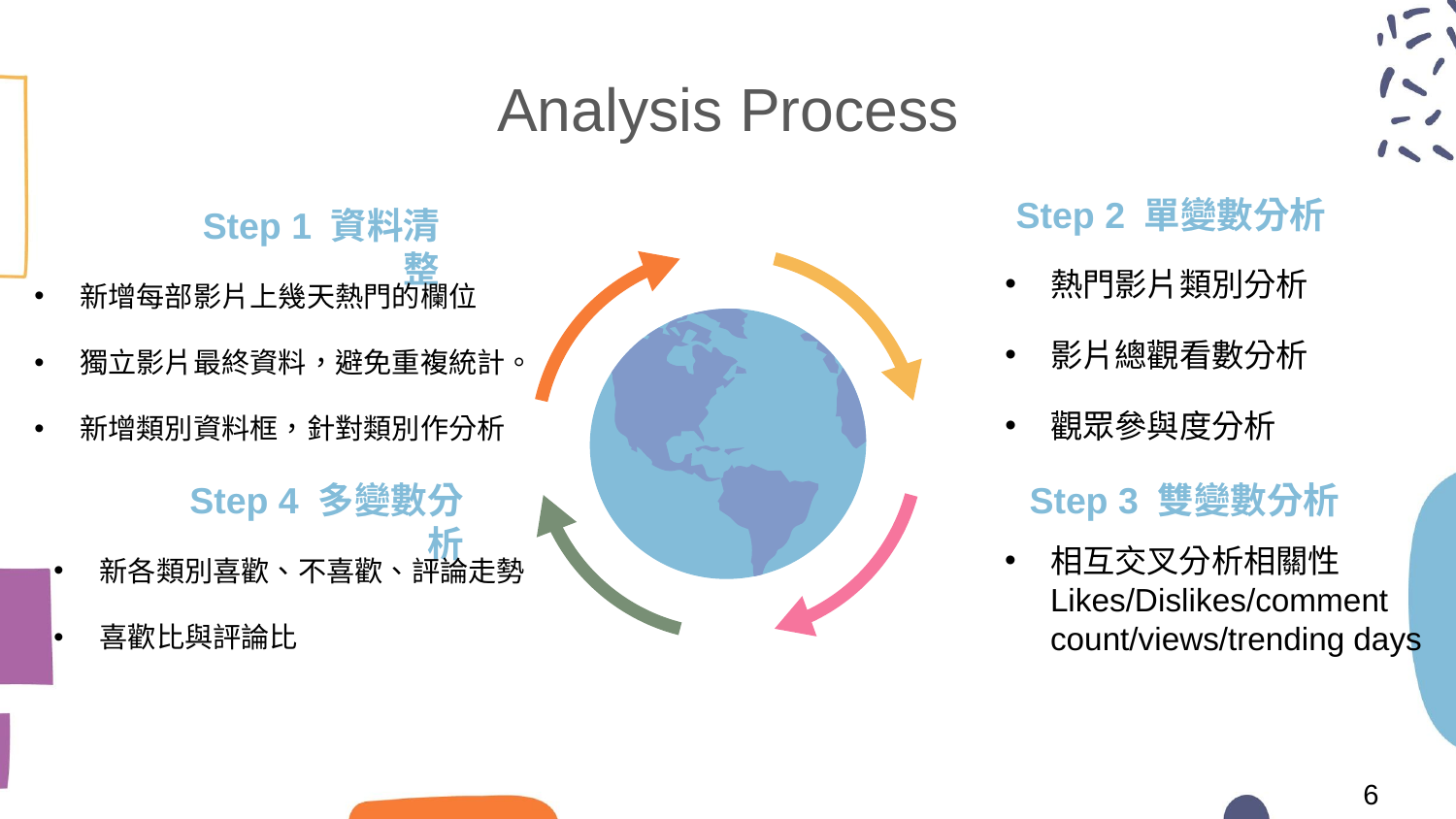

# Analysis Process
Step 2 單變數分析
Step 1 資料清整
熱門影片類別分析
影片總觀看數分析
觀眾參與度分析

新增每部影片上幾天熱門的欄位
獨立影片最終資料，避免重複統計。
新增類別資料框，針對類別作分析
Step 4 多變數分析
Step 3 雙變數分析
相互交叉分析相關性Likes/Dislikes/comment count/views/trending days
新各類別喜歡、不喜歡、評論走勢
喜歡比與評論比
6